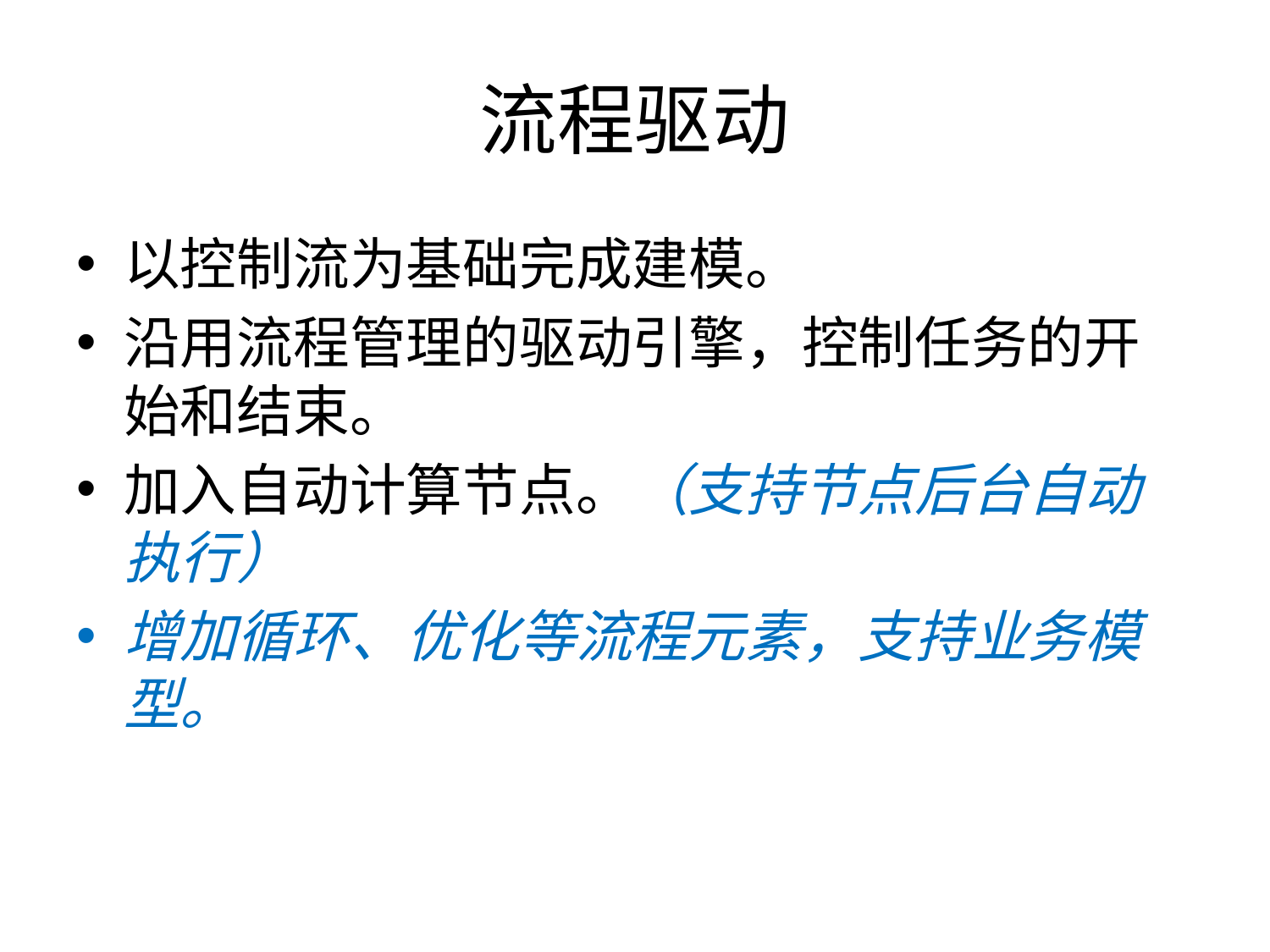

# 流程驱动
以控制流为基础完成建模。
沿用流程管理的驱动引擎，控制任务的开始和结束。
加入自动计算节点。（支持节点后台自动执行）
增加循环、优化等流程元素，支持业务模型。